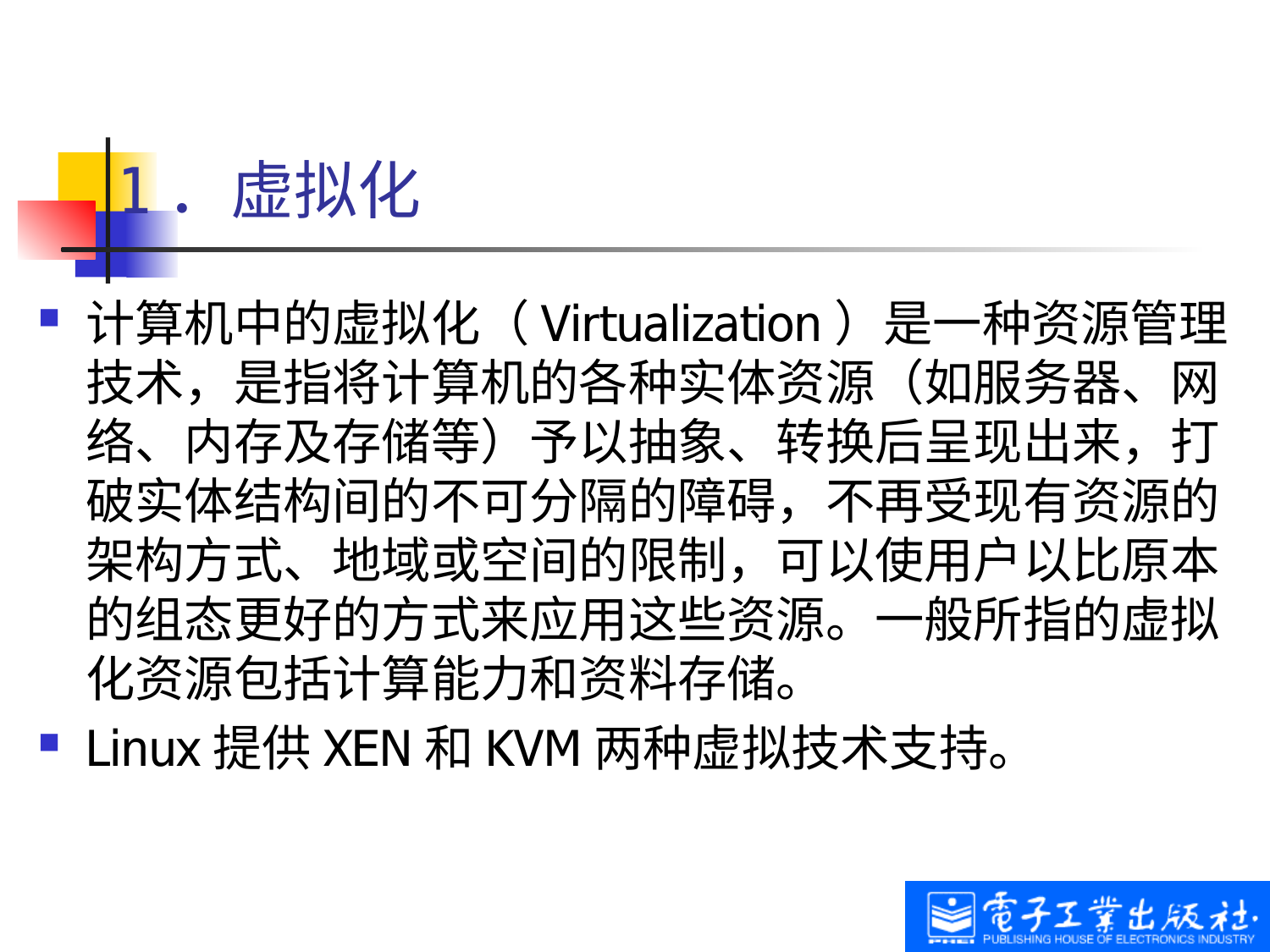

# 1．虚拟化
计算机中的虚拟化（Virtualization）是一种资源管理技术，是指将计算机的各种实体资源（如服务器、网络、内存及存储等）予以抽象、转换后呈现出来，打破实体结构间的不可分隔的障碍，不再受现有资源的架构方式、地域或空间的限制，可以使用户以比原本的组态更好的方式来应用这些资源。一般所指的虚拟化资源包括计算能力和资料存储。
Linux提供XEN和KVM两种虚拟技术支持。